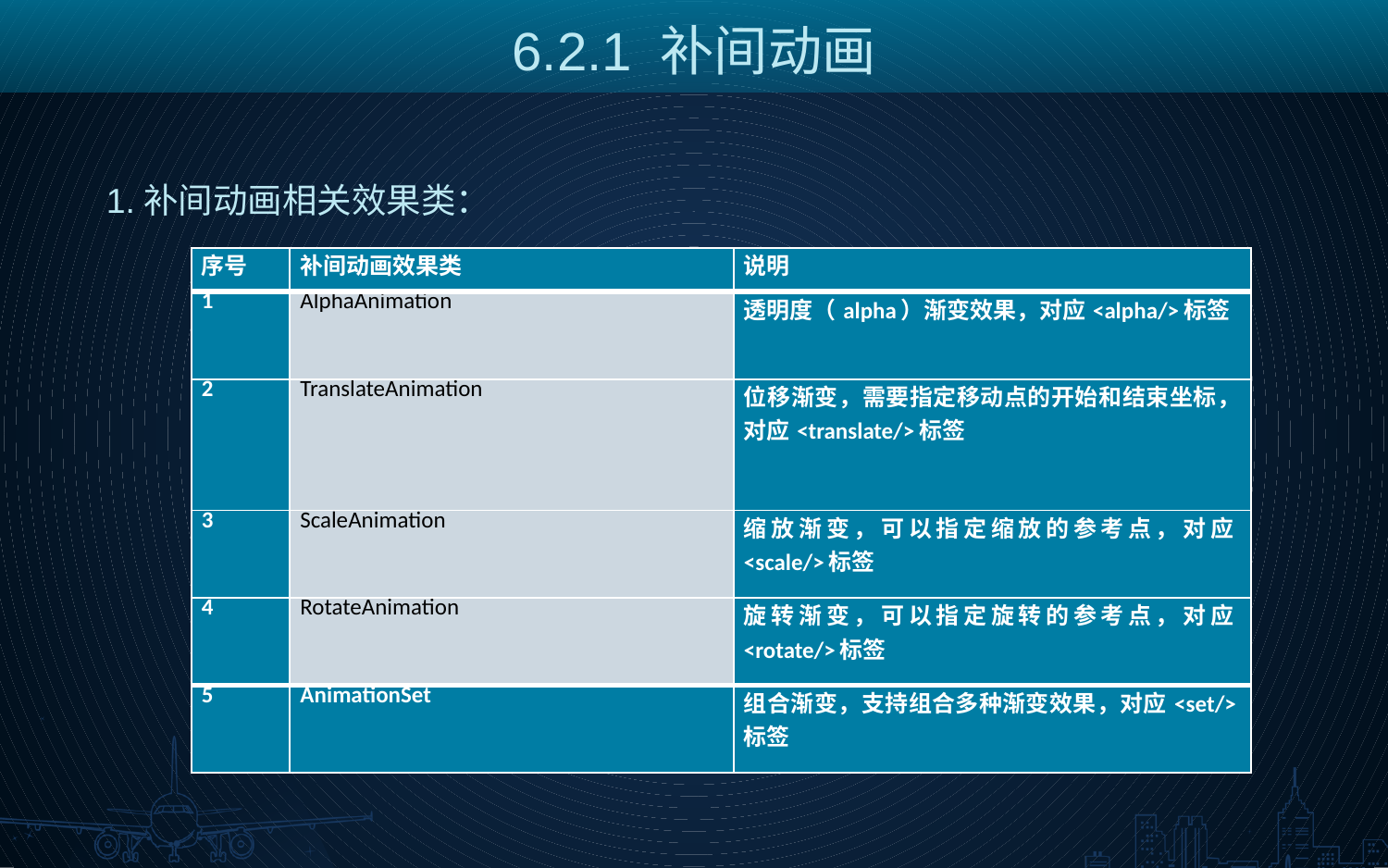

6.2.1 补间动画
1.补间动画相关效果类：
| 序号 | 补间动画效果类 | 说明 |
| --- | --- | --- |
| 1 | AlphaAnimation | 透明度（alpha）渐变效果，对应<alpha/>标签 |
| 2 | TranslateAnimation | 位移渐变，需要指定移动点的开始和结束坐标，对应<translate/>标签 |
| 3 | ScaleAnimation | 缩放渐变，可以指定缩放的参考点，对应<scale/>标签 |
| 4 | RotateAnimation | 旋转渐变，可以指定旋转的参考点，对应<rotate/>标签 |
| 5 | AnimationSet | 组合渐变，支持组合多种渐变效果，对应<set/>标签 |